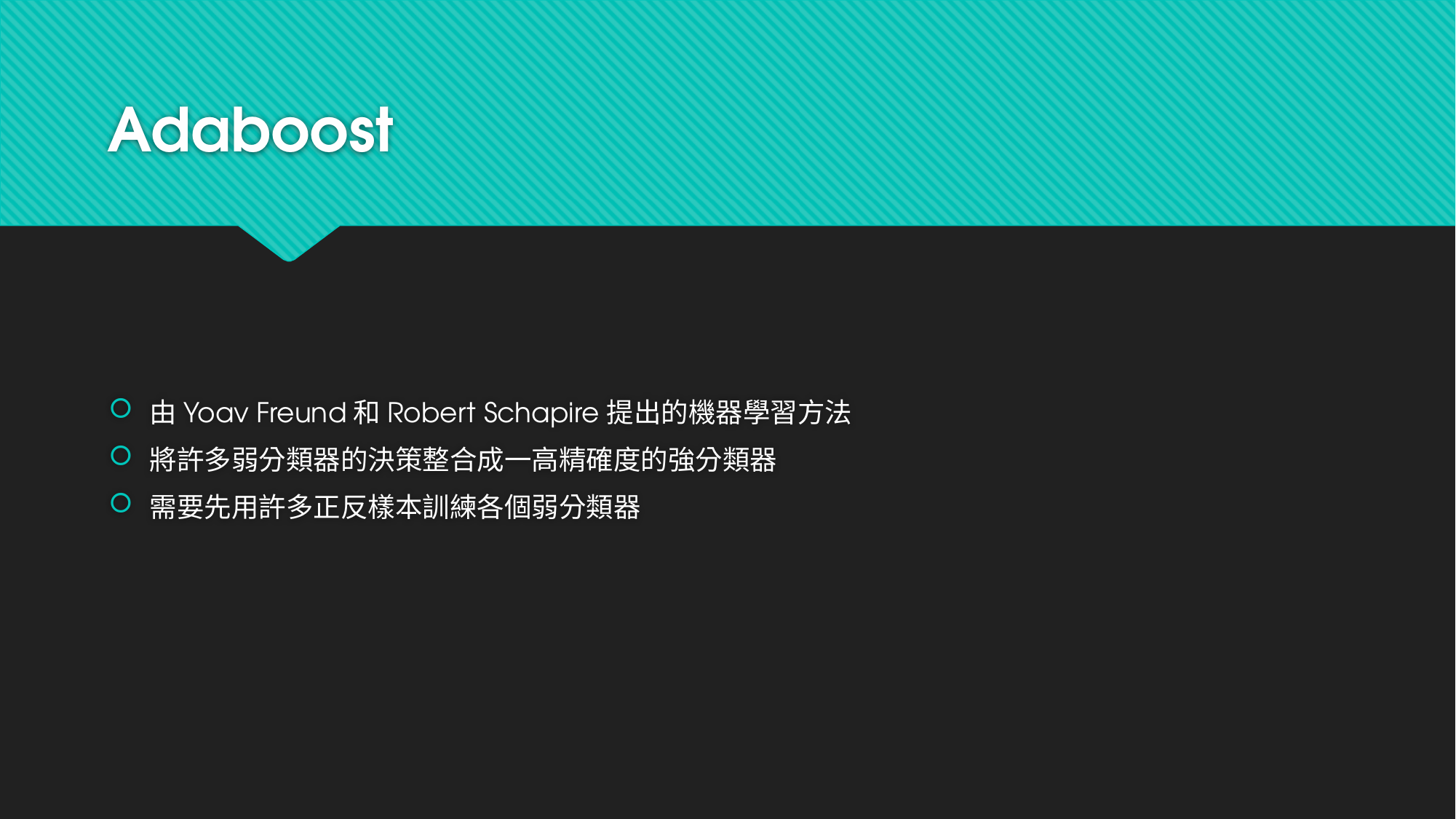

# Adaboost
由Yoav Freund和Robert Schapire提出的機器學習方法
將許多弱分類器的決策整合成一高精確度的強分類器
需要先用許多正反樣本訓練各個弱分類器